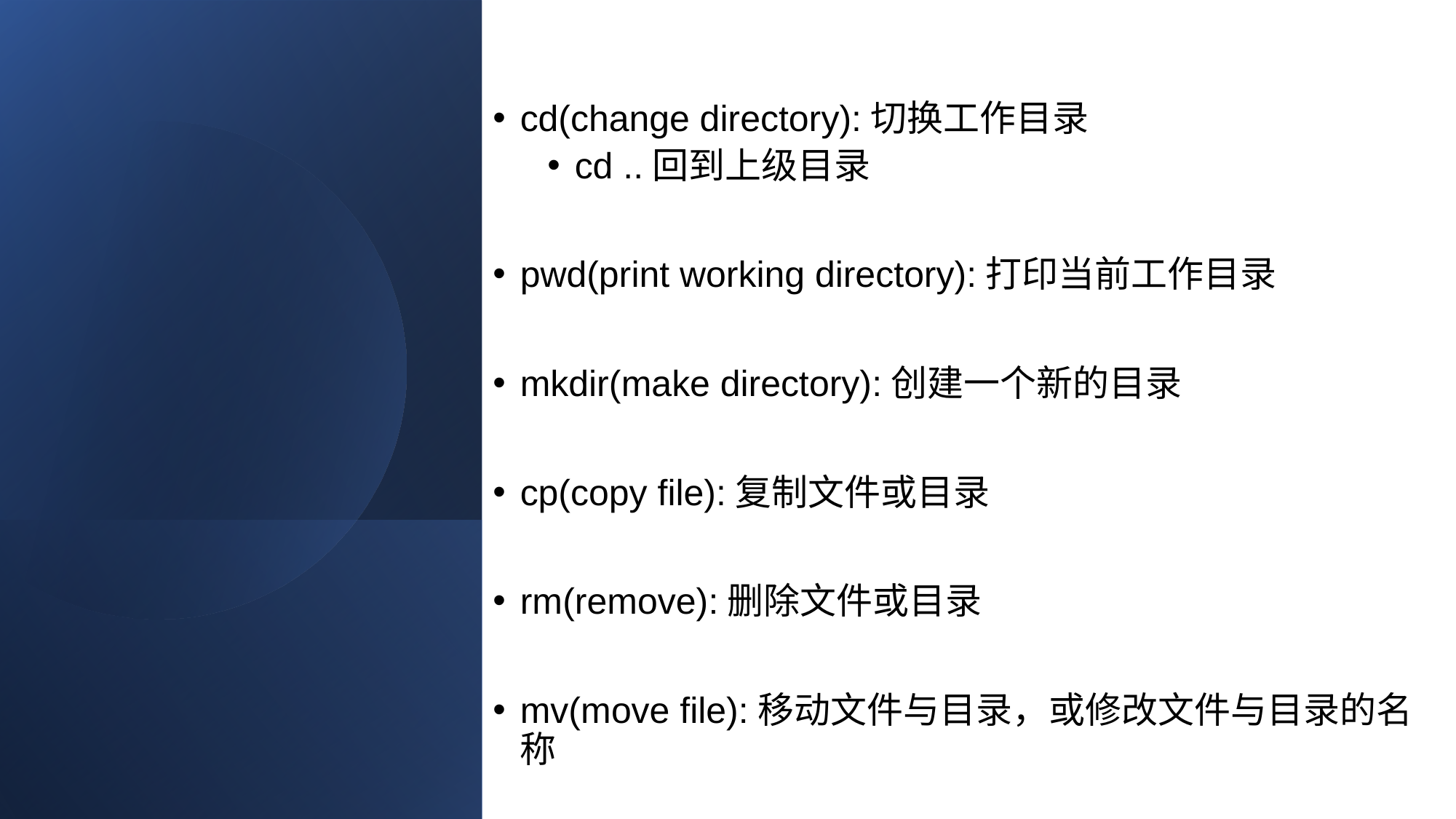

cd(change directory):切换工作目录
cd ..回到上级目录

pwd(print working directory):打印当前工作目录

mkdir(make directory):创建一个新的目录

cp(copy file):复制文件或目录

rm(remove):删除文件或目录

mv(move file):移动文件与目录，或修改文件与目录的名称